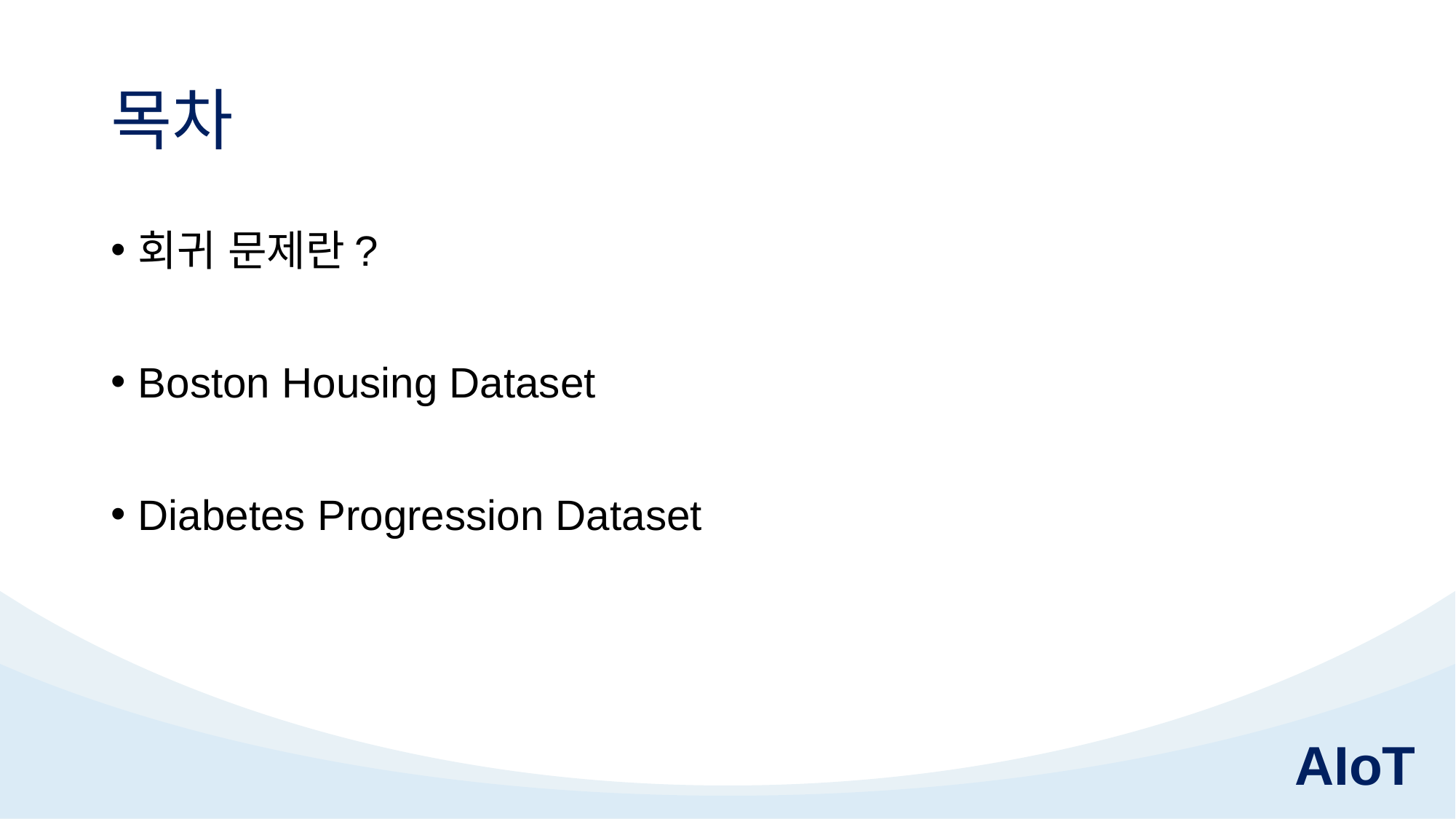

# 목차
회귀 문제란?

Boston Housing Dataset

Diabetes Progression Dataset